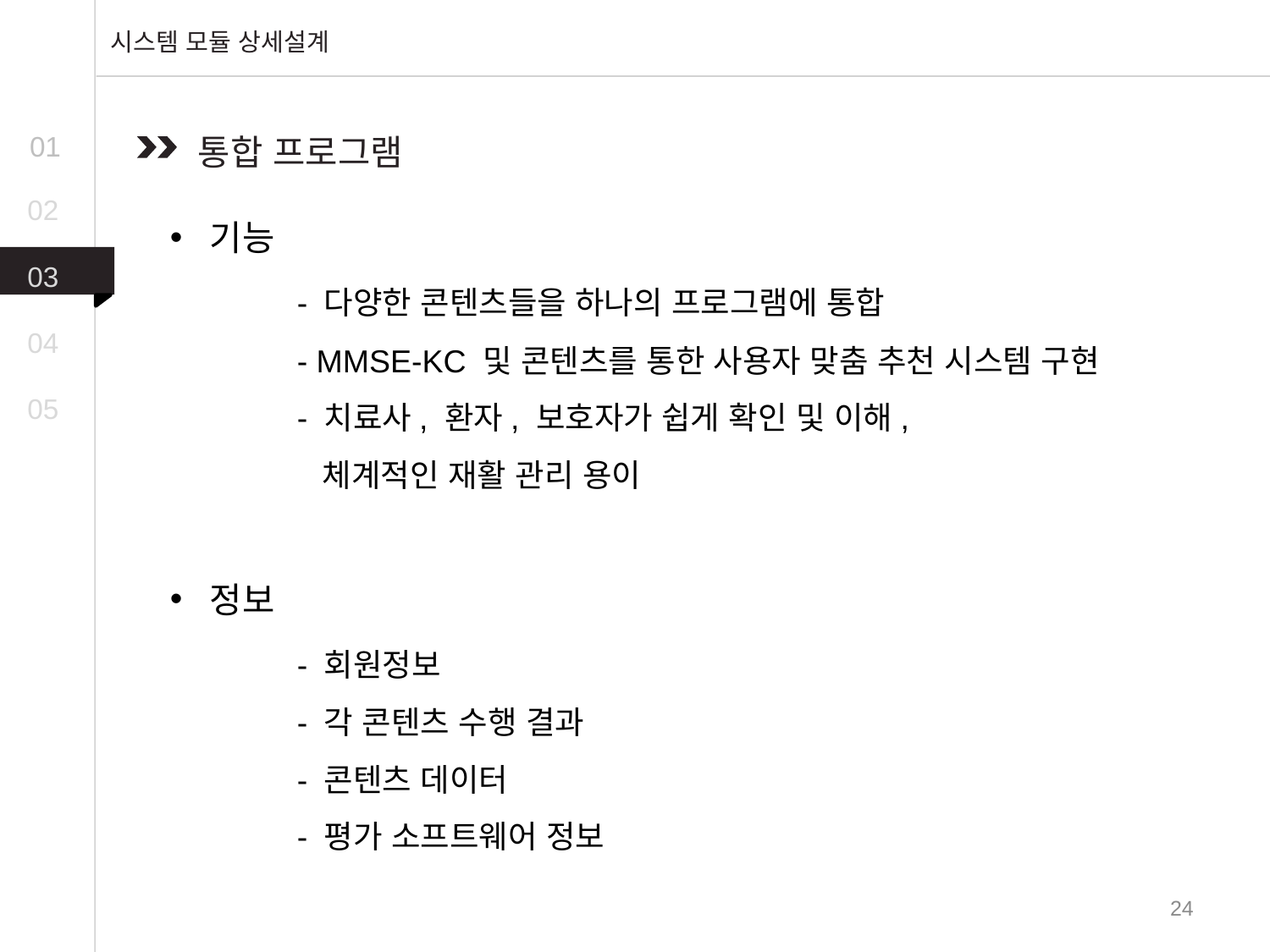

시스템 모듈 상세설계
01
통합 프로그램

02
기능
	- 다양한 콘텐츠들을 하나의 프로그램에 통합
	- MMSE-KC 및 콘텐츠를 통한 사용자 맞춤 추천 시스템 구현
	- 치료사, 환자, 보호자가 쉽게 확인 및 이해,
	  체계적인 재활 관리 용이

정보
	- 회원정보
	- 각 콘텐츠 수행 결과
	- 콘텐츠 데이터
	- 평가 소프트웨어 정보

03

04
05
24